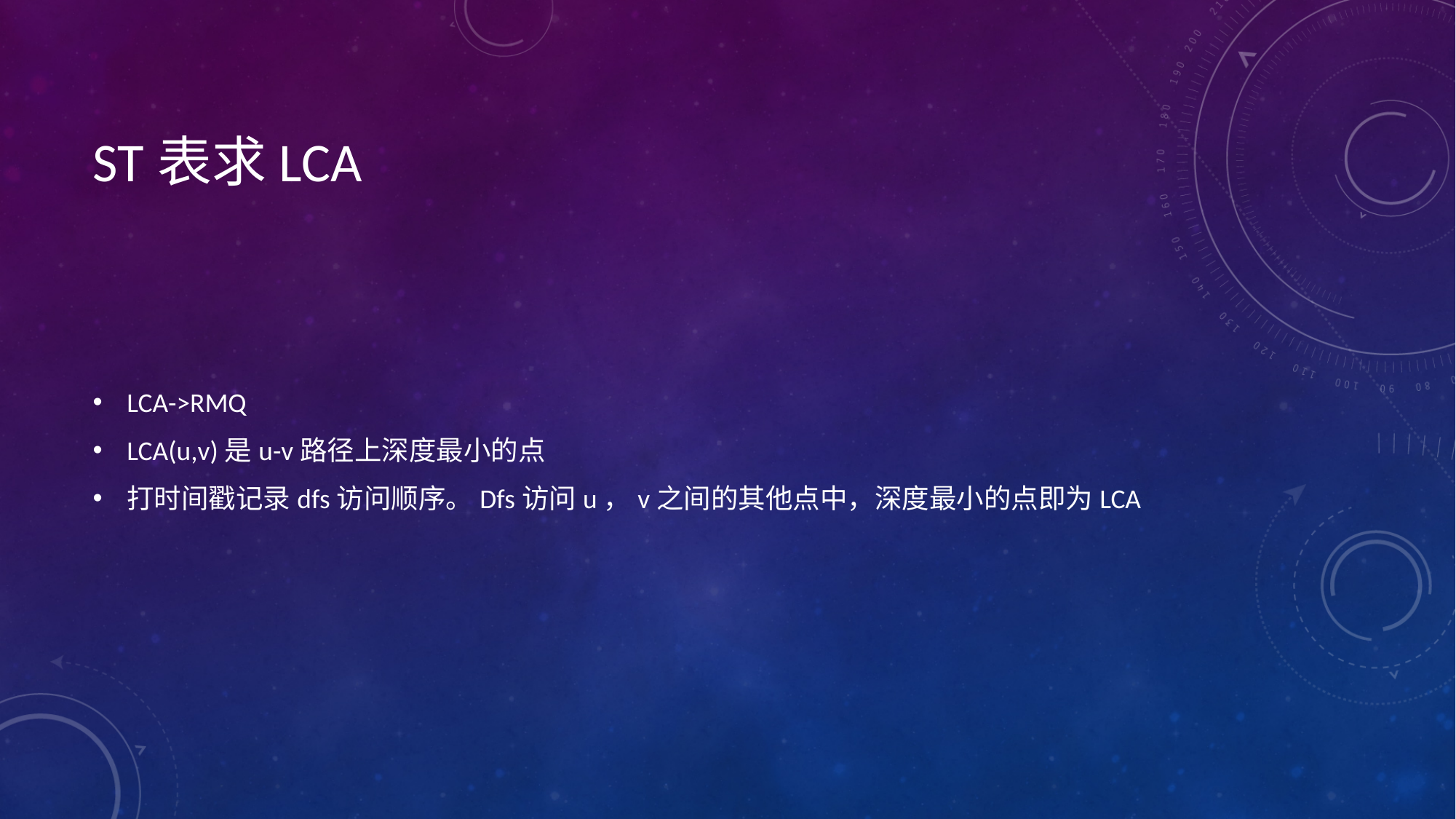

# ST表求LCA
LCA->RMQ
LCA(u,v)是u-v路径上深度最小的点
打时间戳记录dfs访问顺序。Dfs访问u，v之间的其他点中，深度最小的点即为LCA